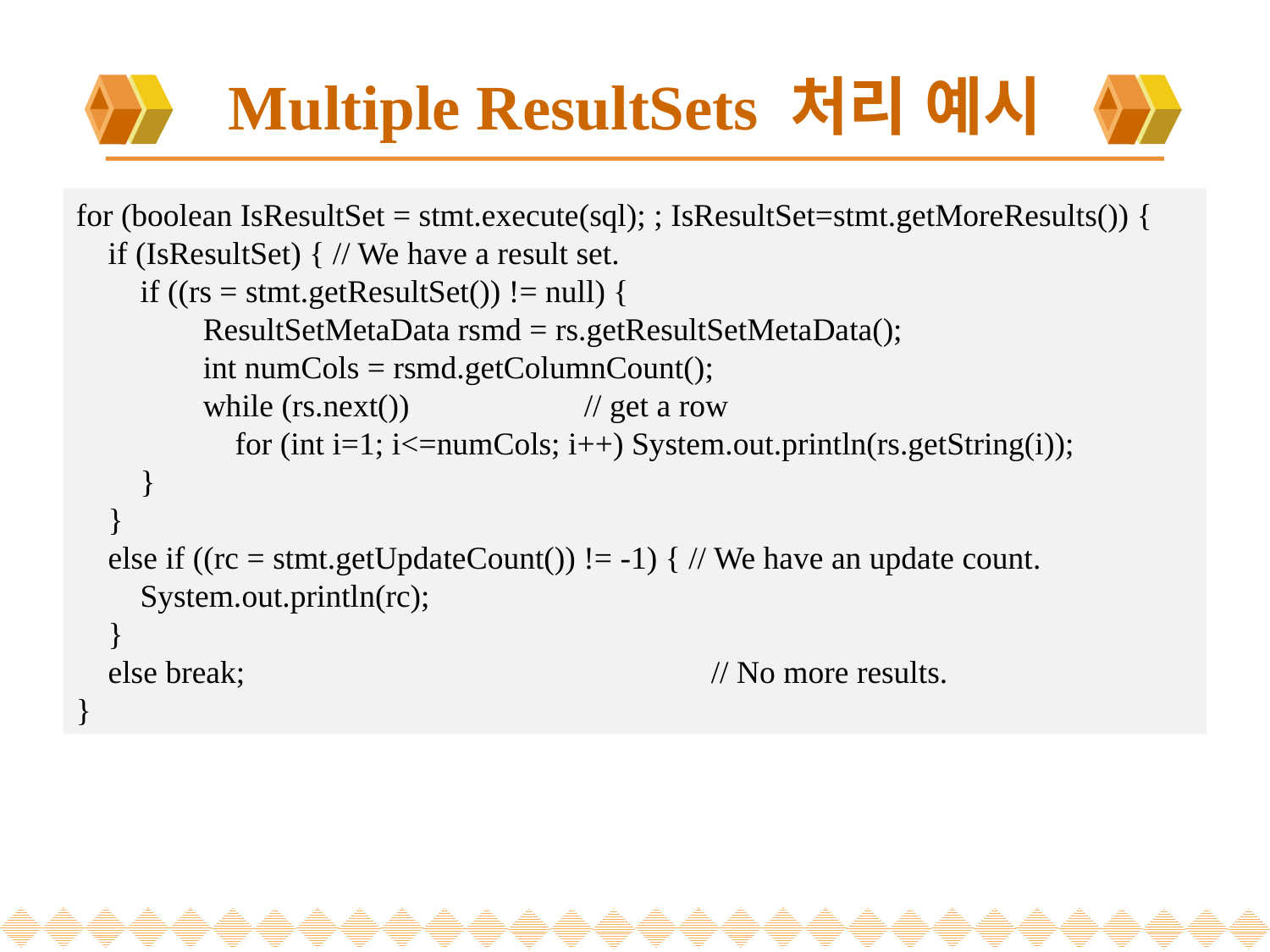

# Multiple ResultSets 처리 예시
for (boolean IsResultSet = stmt.execute(sql); ; IsResultSet=stmt.getMoreResults()) {
    if (IsResultSet) { // We have a result set.
        if ((rs = stmt.getResultSet()) != null) {
	ResultSetMetaData rsmd = rs.getResultSetMetaData();
	int numCols = rsmd.getColumnCount();
	while (rs.next()) 		// get a row
	    for (int i=1; i<=numCols; i++) System.out.println(rs.getString(i));
        }
    }
    else if ((rc = stmt.getUpdateCount()) != -1) { // We have an update count.
        System.out.println(rc);
    }
    else break; 				// No more results.
}